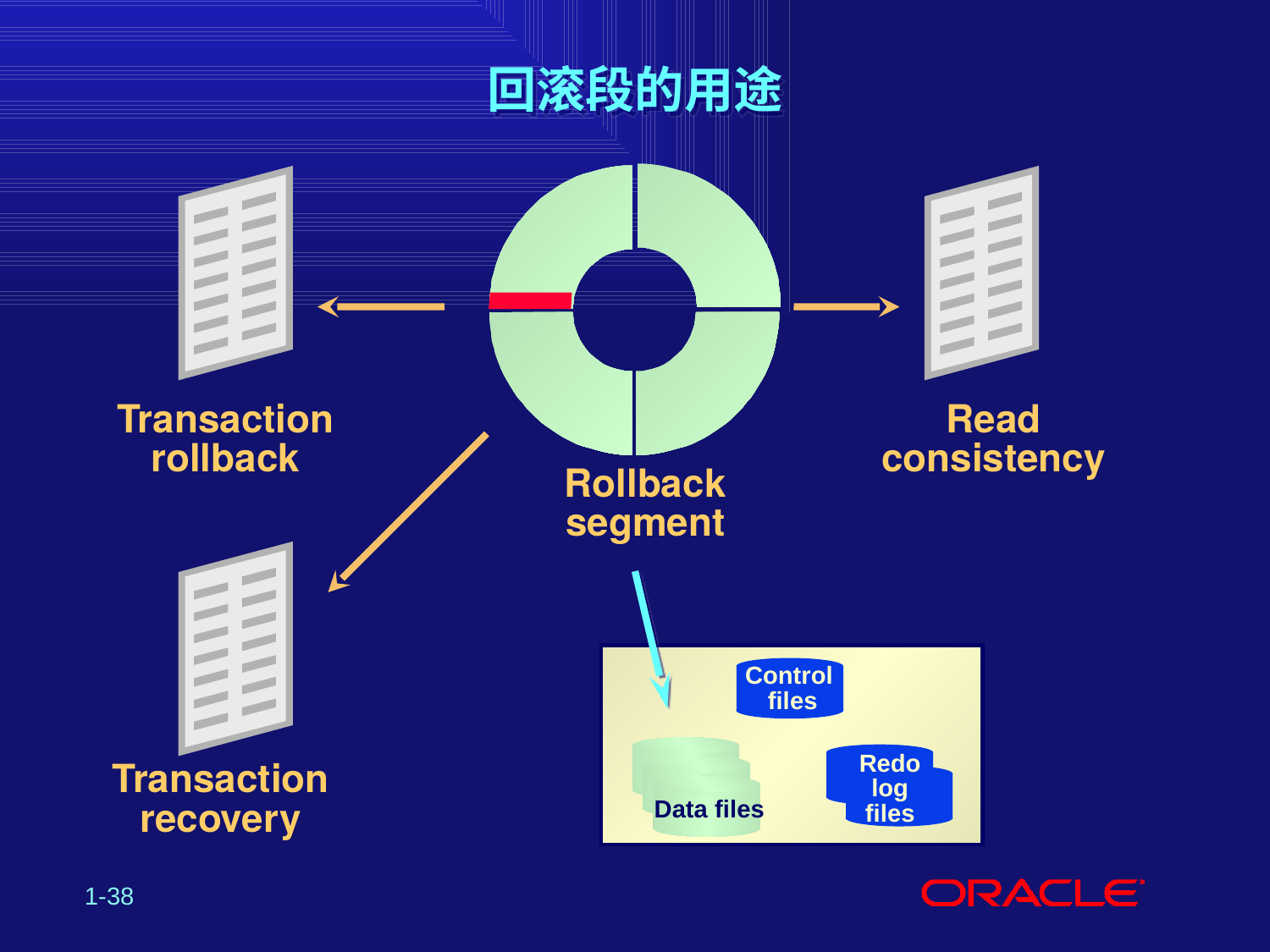

# 回滚段的用途

Transaction rollback
Read consistency

Rollback segment

Control
files

 Data files

Redo log
files
Transaction recovery